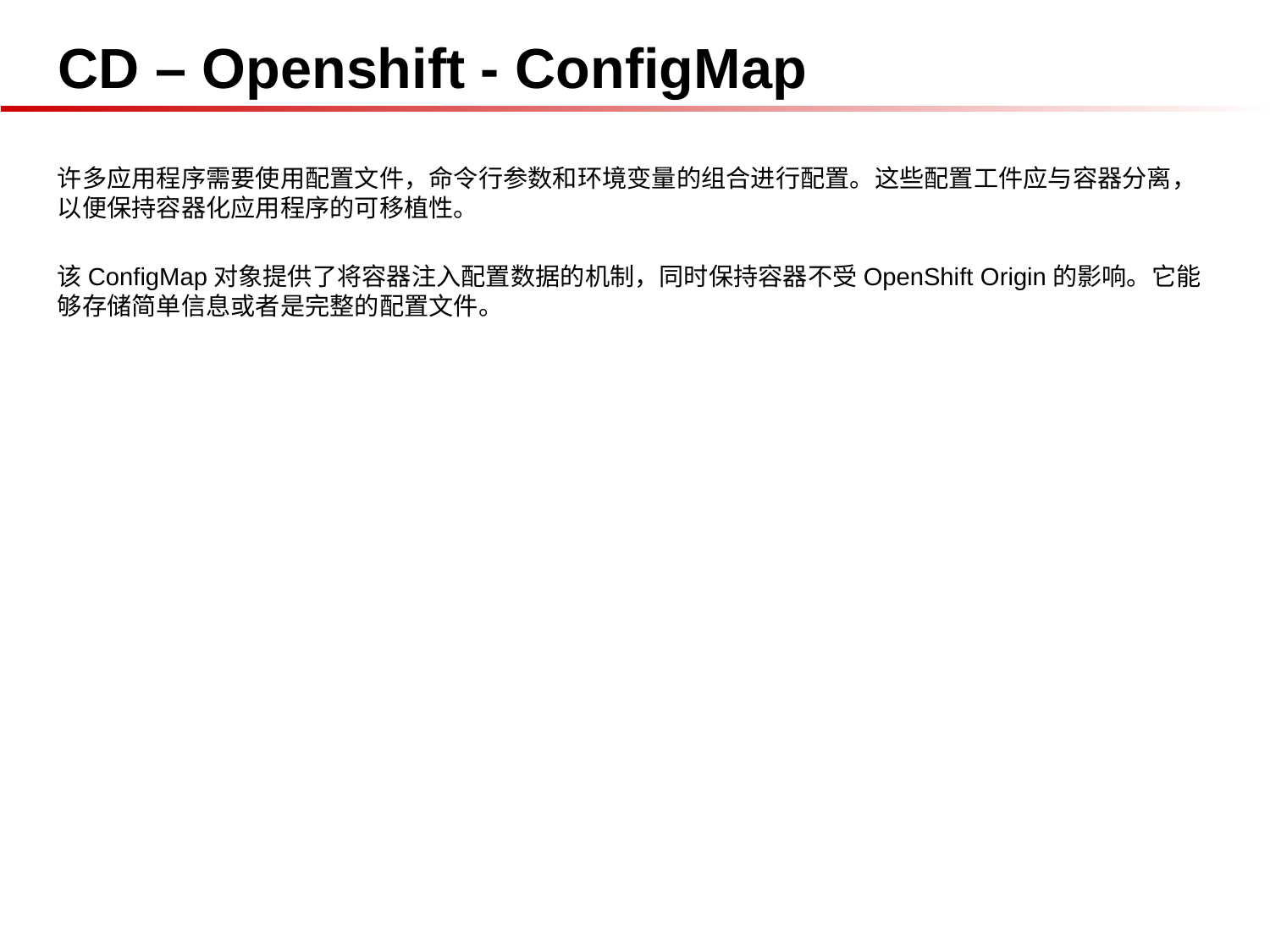

# CD – Openshift - ConfigMap
许多应用程序需要使用配置文件，命令行参数和环境变量的组合进行配置。这些配置工件应与容器分离，以便保持容器化应用程序的可移植性。

该ConfigMap对象提供了将容器注入配置数据的机制，同时保持容器不受OpenShift Origin的影响。它能够存储简单信息或者是完整的配置文件。